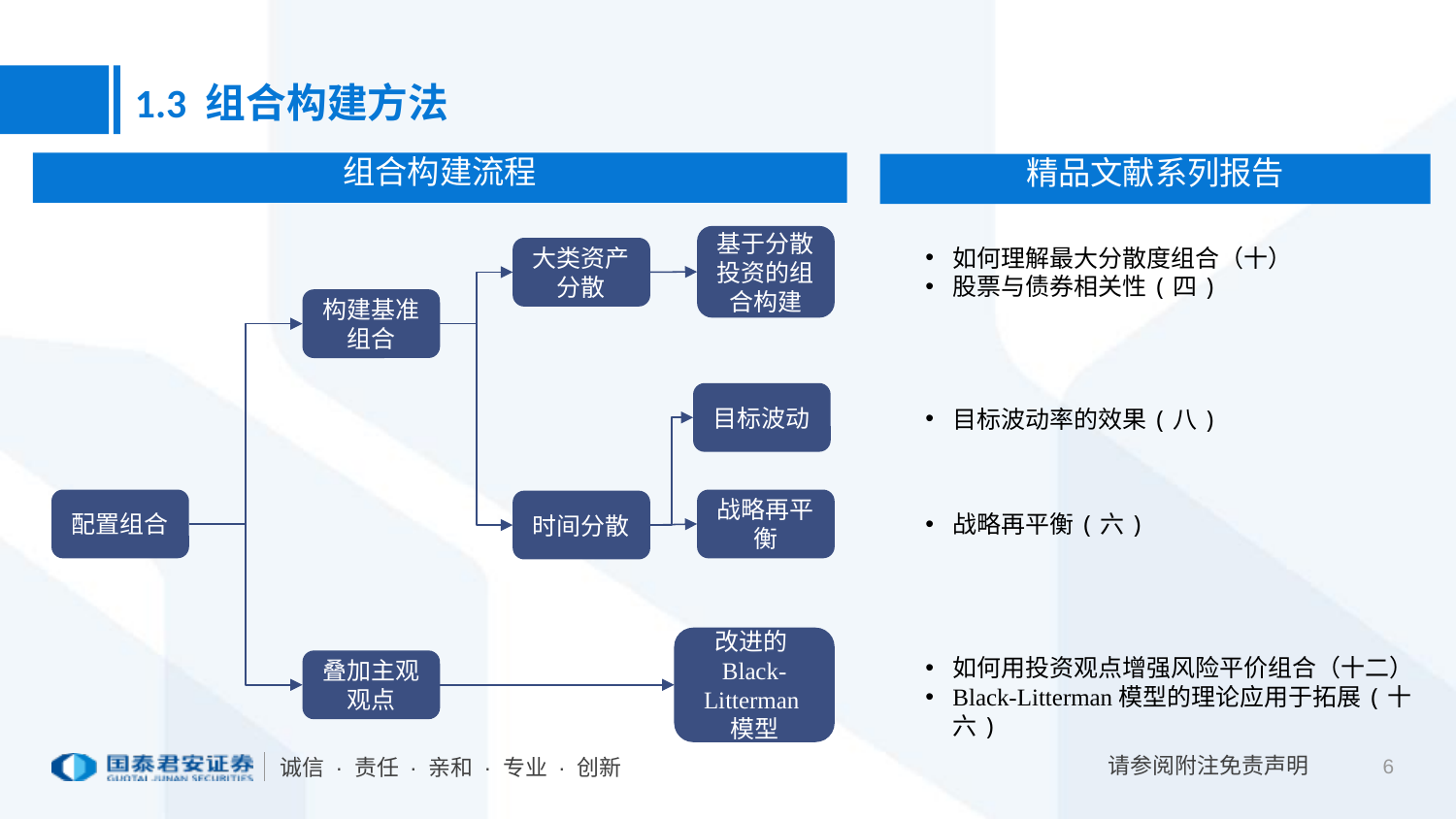

1.3 组合构建方法
组合构建流程

精品文献系列报告

基于分散投资的组合构建
如何理解最大分散度组合（十）
股票与债券相关性(四)
大类资产分散
构建基准组合
目标波动
目标波动率的效果(八)
配置组合
战略再平衡
时间分散
战略再平衡(六)
改进的Black-Litterman模型
如何用投资观点增强风险平价组合（十二）
Black-Litterman模型的理论应用于拓展(十六)
叠加主观观点